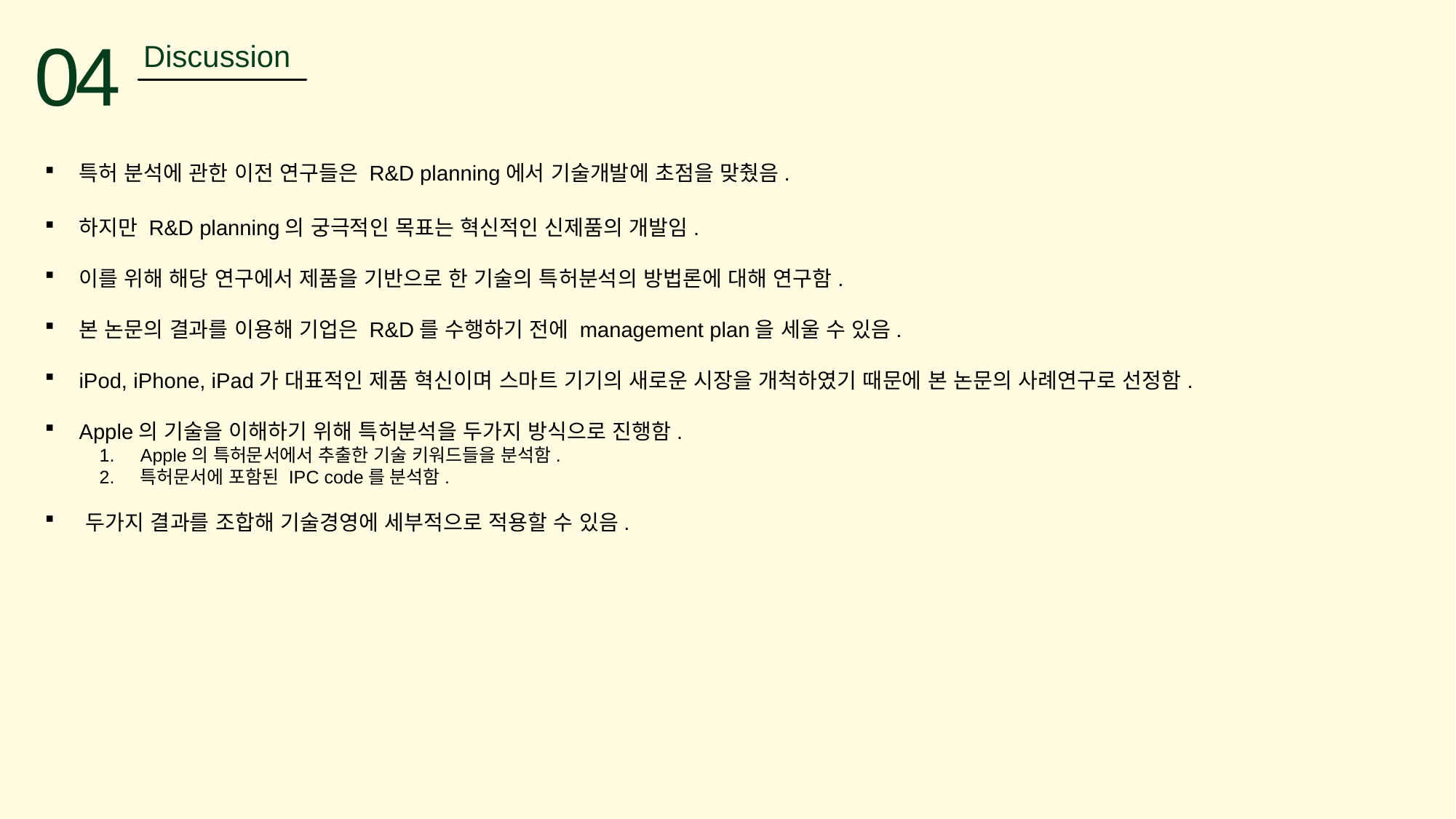

04
Discussion
특허 분석에 관한 이전 연구들은 R&D planning에서 기술개발에 초점을 맞췄음.

하지만 R&D planning의 궁극적인 목표는 혁신적인 신제품의 개발임.

이를 위해 해당 연구에서 제품을 기반으로 한 기술의 특허분석의 방법론에 대해 연구함.

본 논문의 결과를 이용해 기업은 R&D를 수행하기 전에 management plan을 세울 수 있음.

iPod, iPhone, iPad가 대표적인 제품 혁신이며 스마트 기기의 새로운 시장을 개척하였기 때문에 본 논문의 사례연구로 선정함.

Apple의 기술을 이해하기 위해 특허분석을 두가지 방식으로 진행함.
Apple의 특허문서에서 추출한 기술 키워드들을 분석함.
특허문서에 포함된 IPC code를 분석함.

두가지 결과를 조합해 기술경영에 세부적으로 적용할 수 있음.